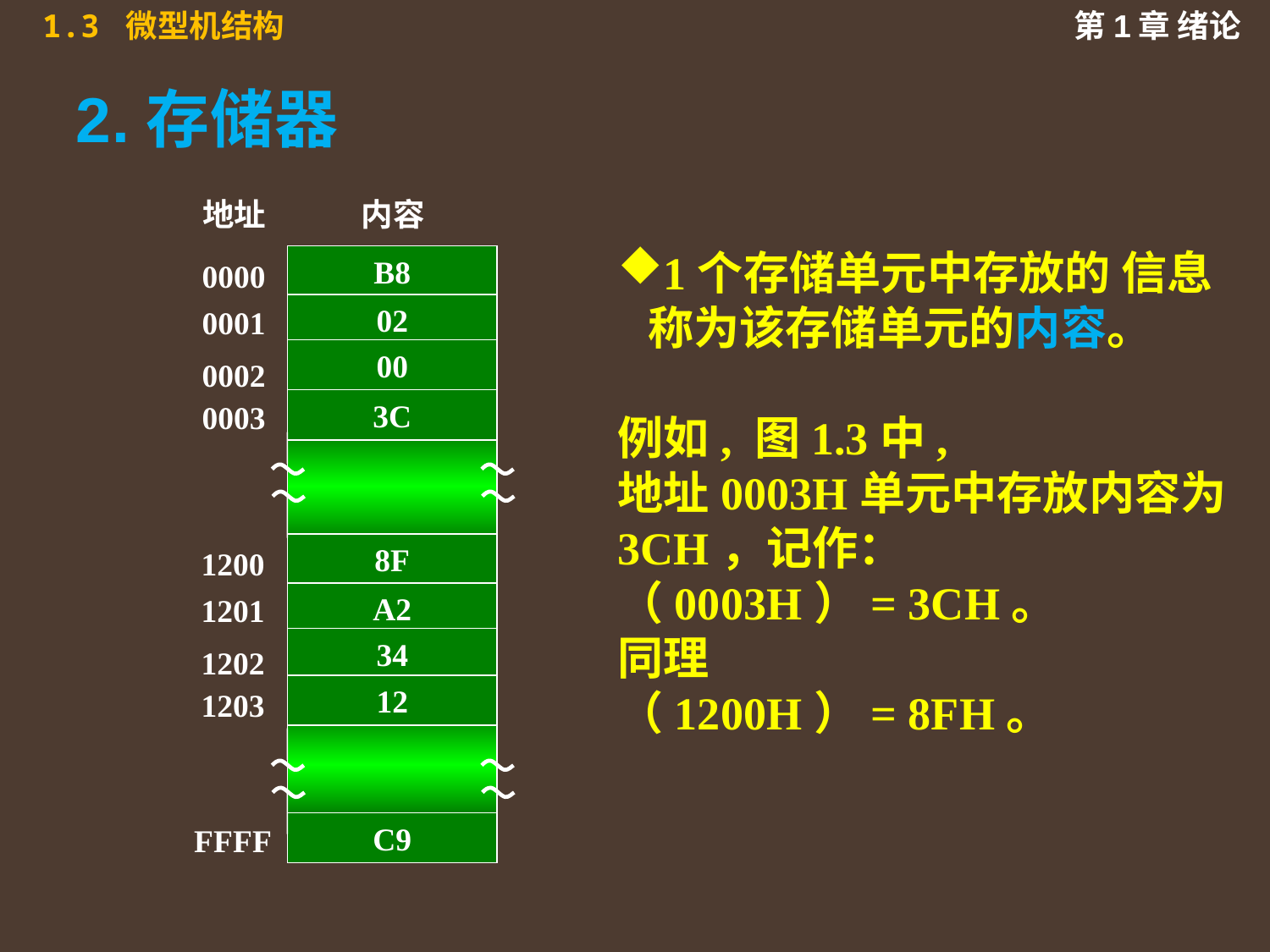

# 2.存储器
地址
内容
B8
0000
02
0001
00
0002
3C
0003

8F
1200
A2
1201
34
1202
12
1203

C9
FFFF
1个存储单元中存放的 信息称为该存储单元的内容。
例如, 图1.3中,
地址0003H单元中存放内容为3CH，记作：
（0003H）= 3CH。
同理
（1200H）= 8FH。